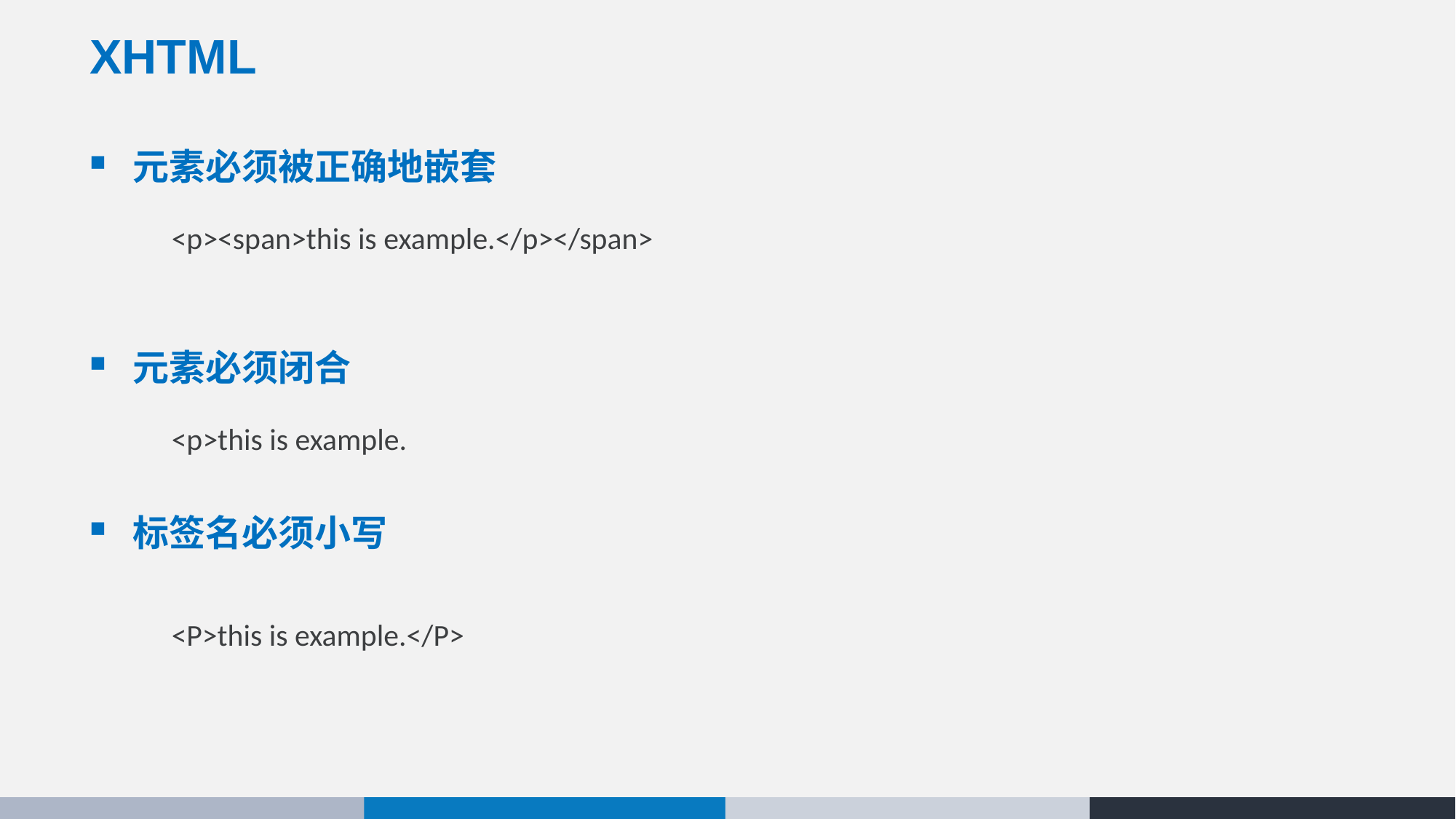

# XHTML
元素必须被正确地嵌套

<p><span>this is example.</p></span>

元素必须闭合

<p>this is example.

标签名必须小写

<P>this is example.</P>